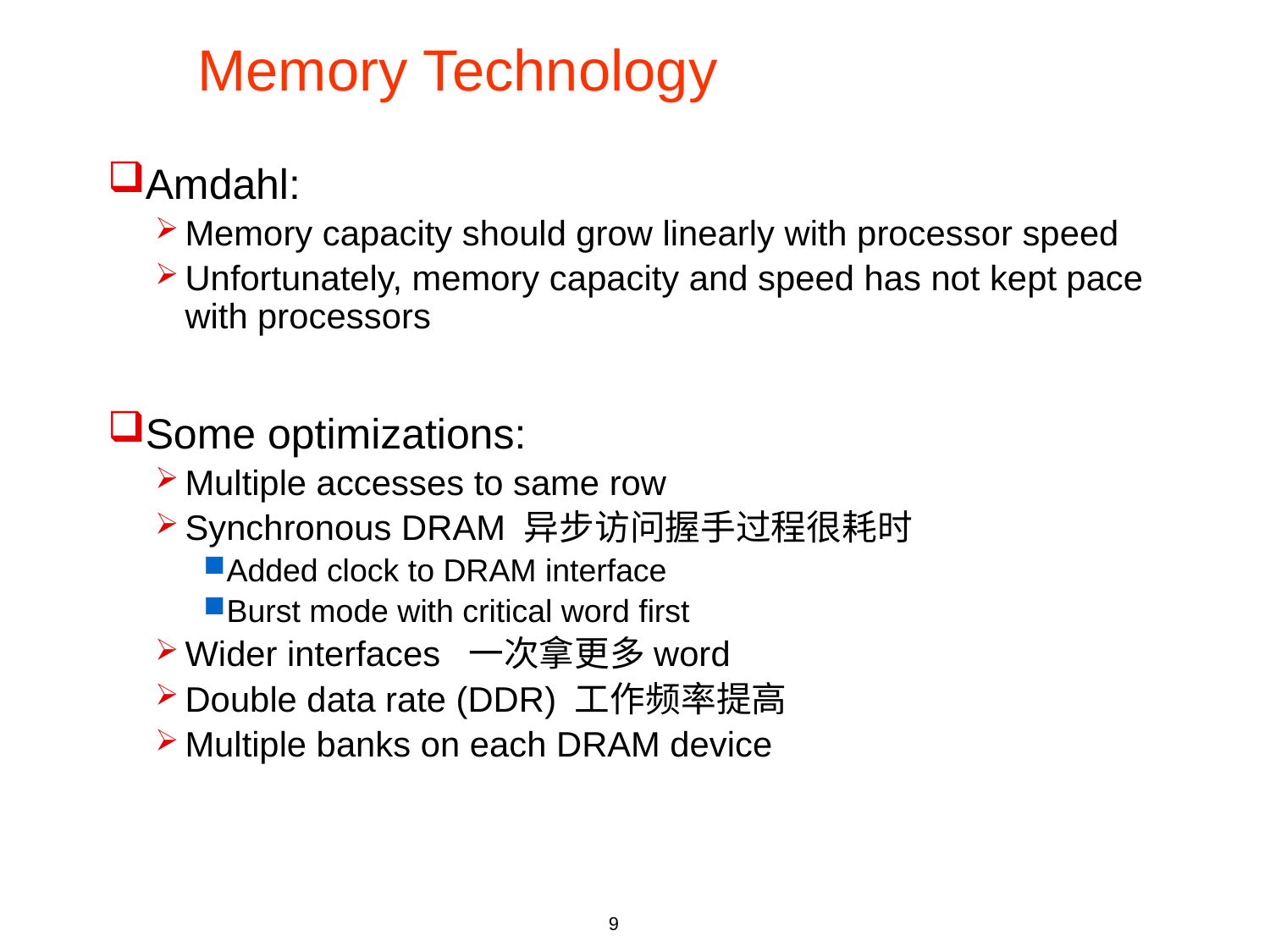

# Memory Technology
Amdahl:
Memory capacity should grow linearly with processor speed
Unfortunately, memory capacity and speed has not kept pace with processors

Some optimizations:
Multiple accesses to same row
Synchronous DRAM 异步访问握手过程很耗时
Added clock to DRAM interface
Burst mode with critical word first
Wider interfaces  一次拿更多word
Double data rate (DDR) 工作频率提高
Multiple banks on each DRAM device